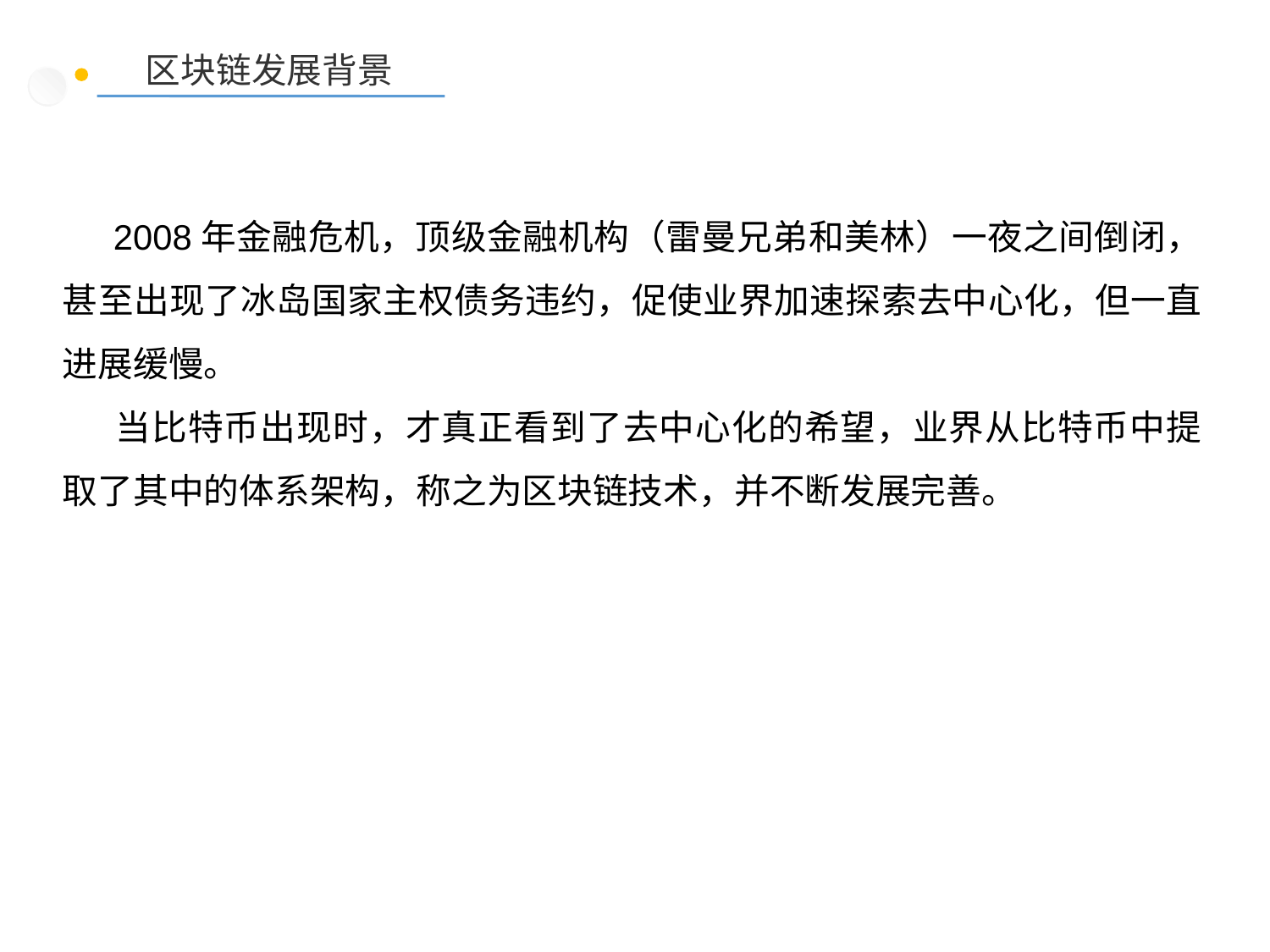

区块链发展背景

     2008年金融危机，顶级金融机构（雷曼兄弟和美林）一夜之间倒闭，甚至出现了冰岛国家主权债务违约，促使业界加速探索去中心化，但一直进展缓慢。
     当比特币出现时，才真正看到了去中心化的希望，业界从比特币中提取了其中的体系架构，称之为区块链技术，并不断发展完善。